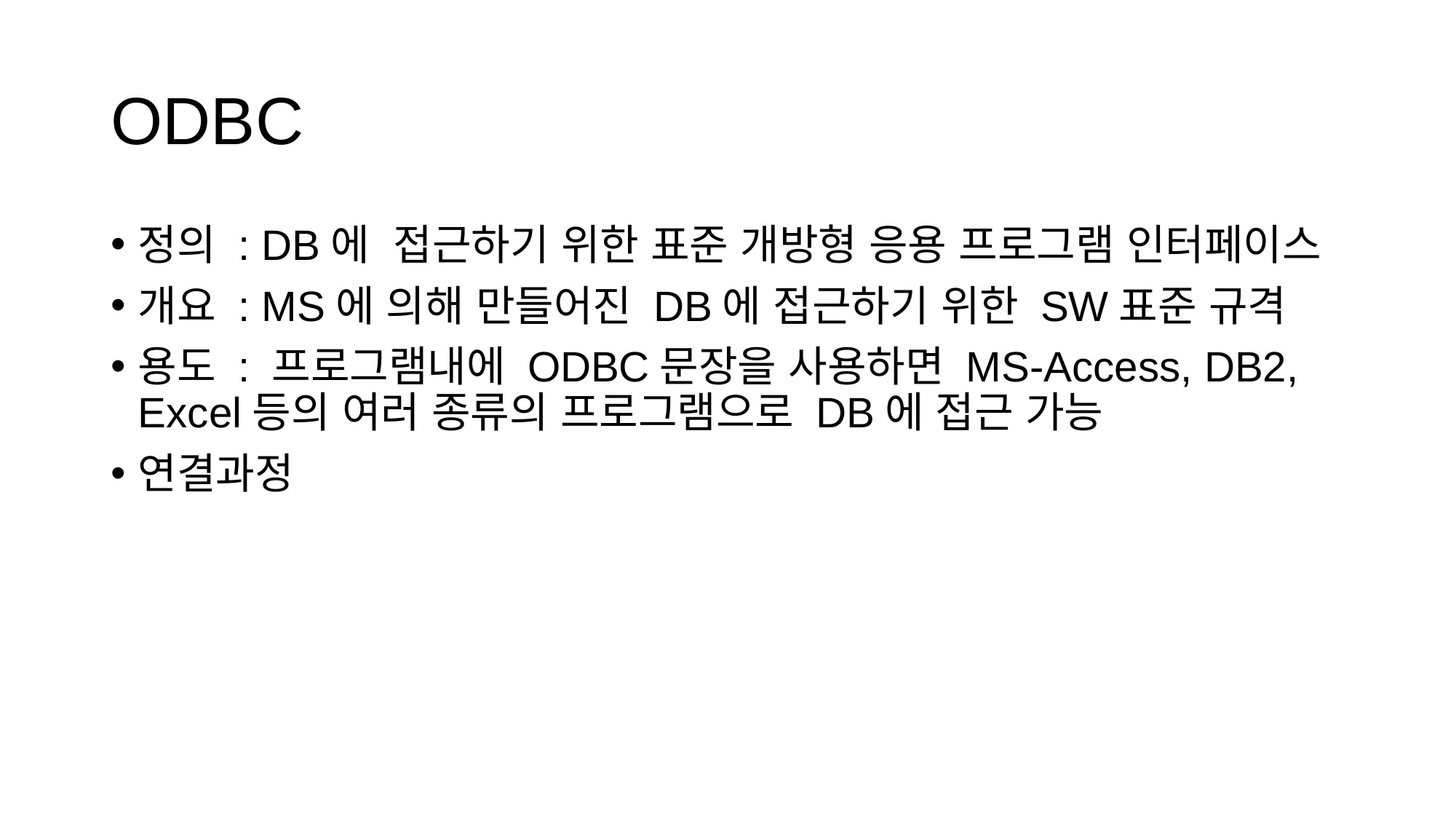

# ODBC
정의 : DB에  접근하기 위한 표준 개방형 응용 프로그램 인터페이스
개요 : MS에 의해 만들어진 DB에 접근하기 위한 SW표준 규격
용도 : 프로그램내에 ODBC문장을 사용하면 MS-Access, DB2, Excel등의 여러 종류의 프로그램으로 DB에 접근 가능
연결과정